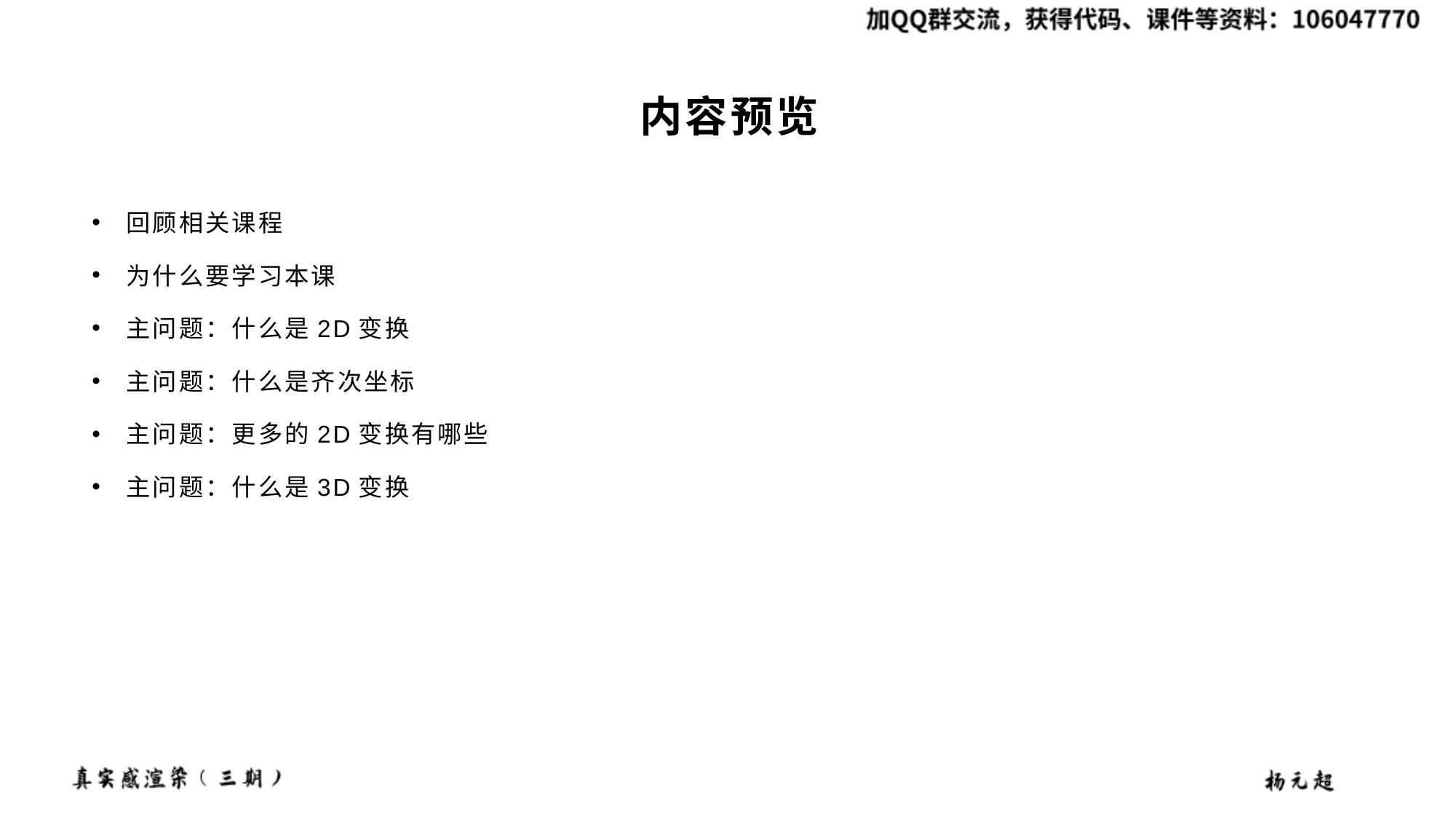

# 内容预览
回顾相关课程
为什么要学习本课
主问题：什么是2D变换
主问题：什么是齐次坐标
主问题：更多的2D变换有哪些
主问题：什么是3D变换